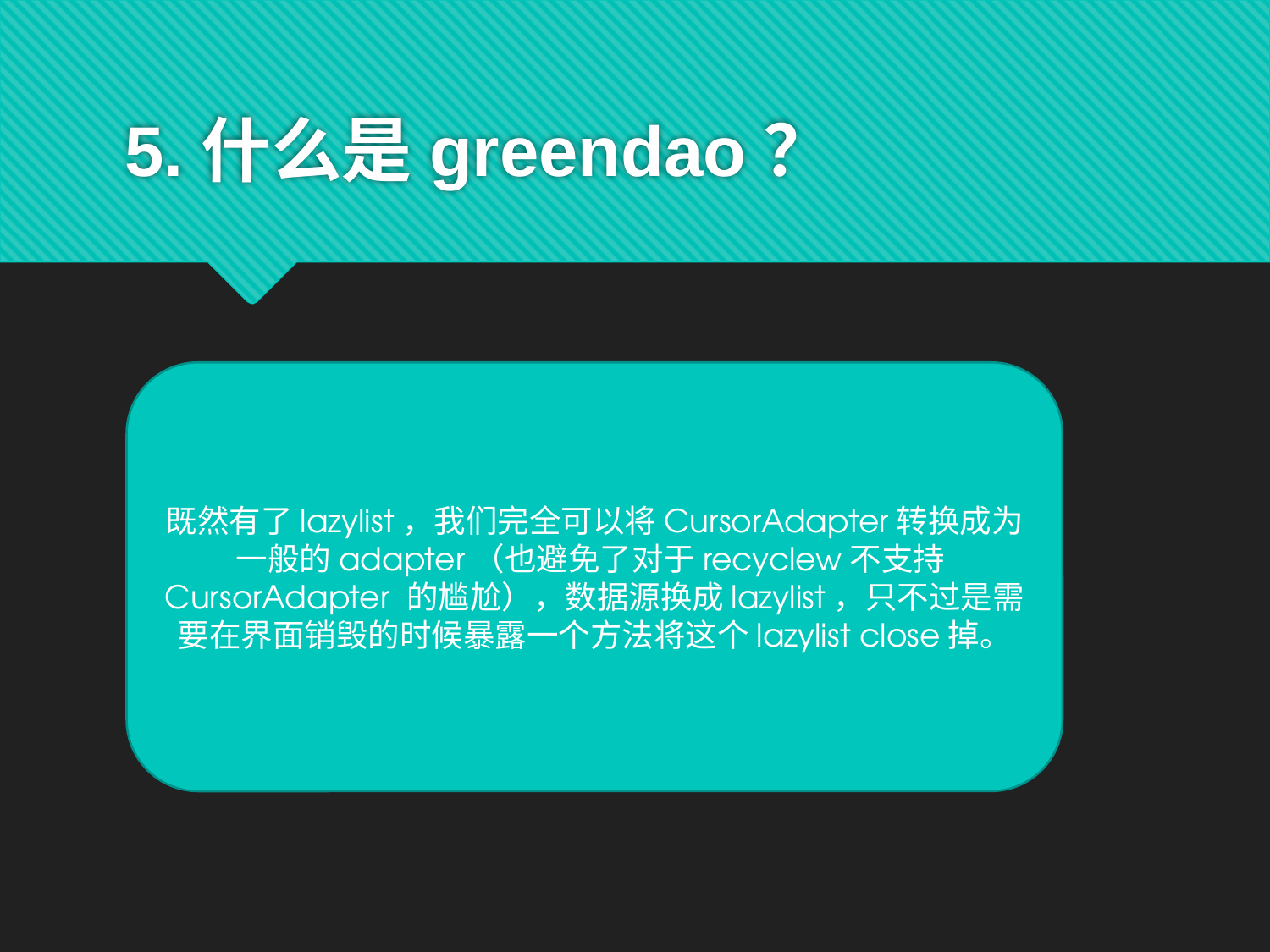

# 5.什么是greendao？
既然有了lazylist，我们完全可以将CursorAdapter转换成为一般的adapter（也避免了对于recyclew不支持CursorAdapter 的尴尬），数据源换成lazylist，只不过是需要在界面销毁的时候暴露一个方法将这个lazylist close掉。